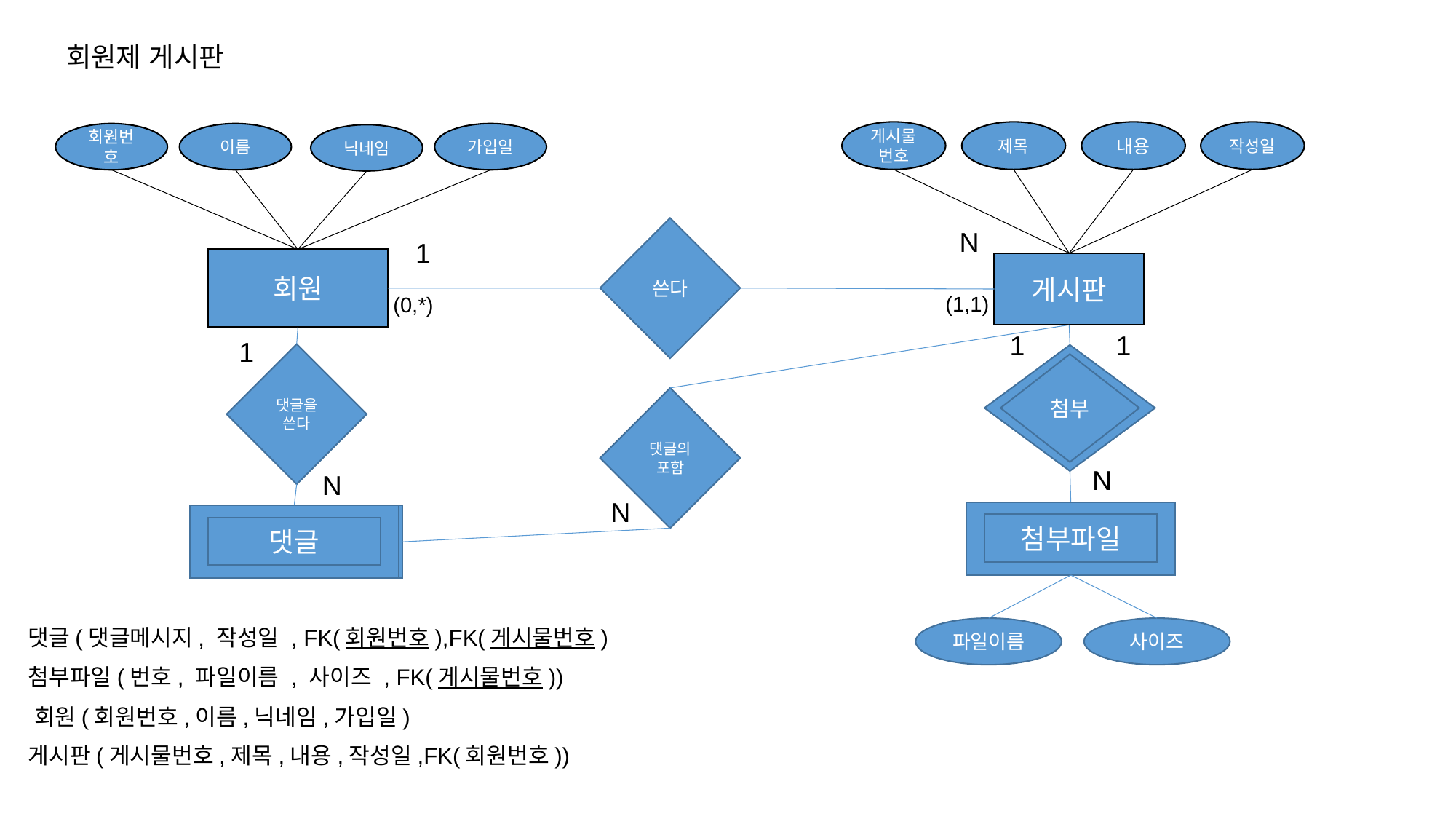

회원제 게시판
게시물번호
제목
내용
작성일
가입일
회원번호
이름
닉네임
쓴다
N
1
회원
게시판
(1,1)
(0,*)
1
1
1
댓글을 쓴다

첨부
댓글의포함
N
N
N

첨부파일
댓글
댓글
댓글(댓글메시지, 작성일 , FK(회원번호),FK(게시물번호)
파일이름
사이즈
첨부파일(번호, 파일이름 , 사이즈 , FK(게시물번호))
회원(회원번호,이름,닉네임,가입일)
게시판(게시물번호,제목,내용,작성일,FK(회원번호))